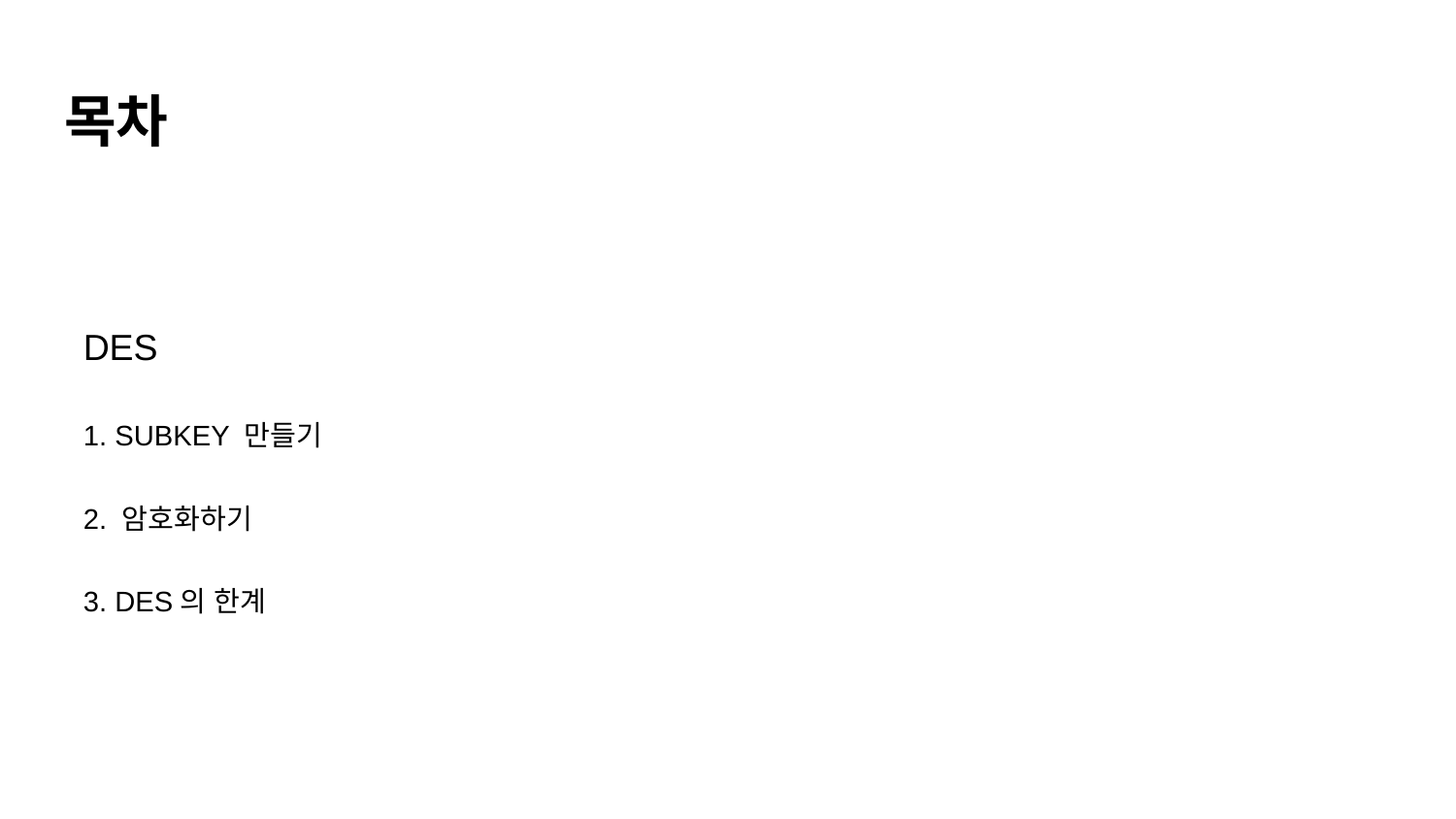

# 목차

DES
1. SUBKEY 만들기
2. 암호화하기
3. DES의 한계